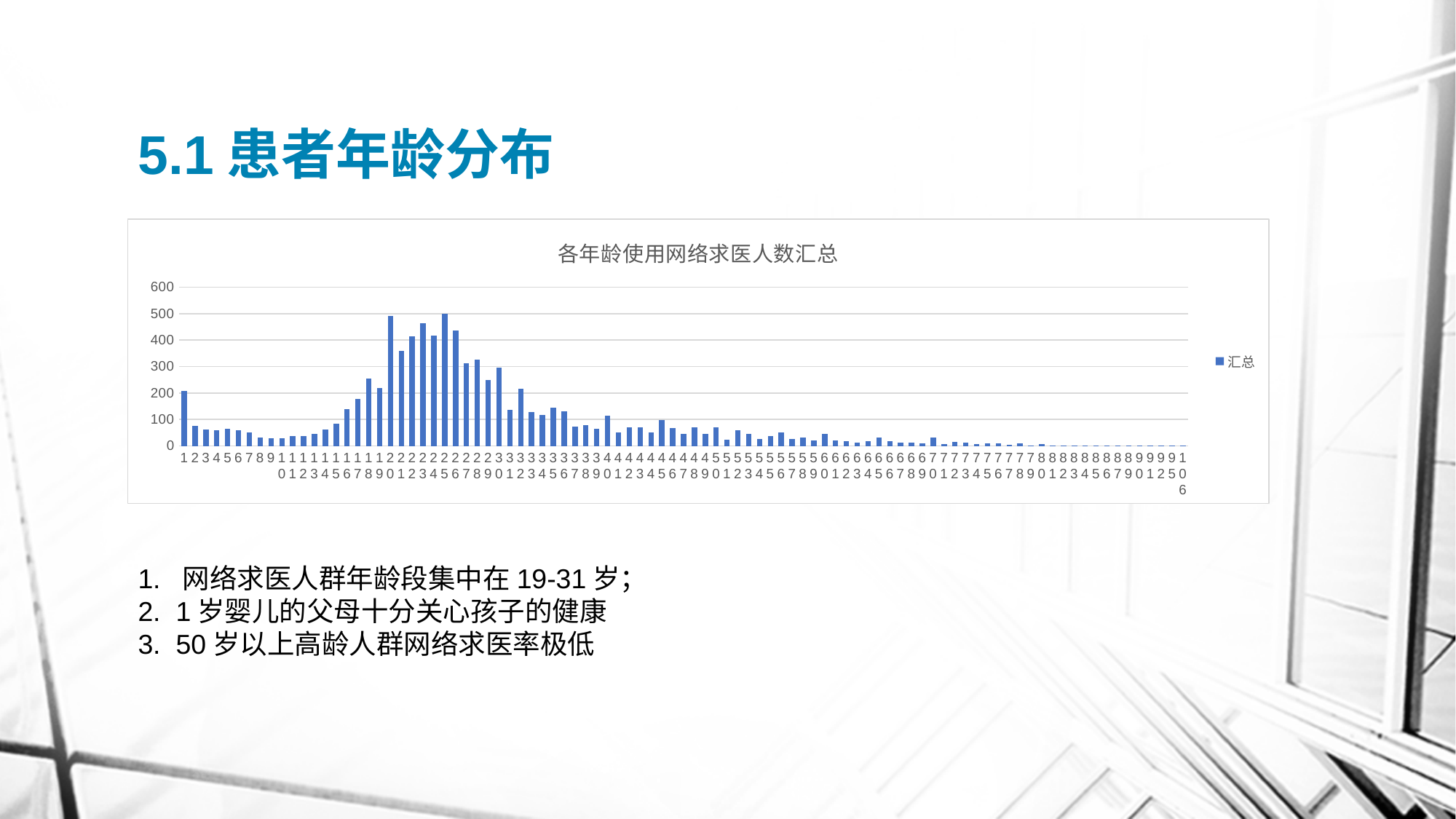

# 5.1患者年龄分布

### Chart: 各年龄使用网络求医人数汇总

| Category | 汇总 |
|---|---|
| 1 | 209.0 |
| 2 | 76.0 |
| 3 | 63.0 |
| 4 | 59.0 |
| 5 | 64.0 |
| 6 | 58.0 |
| 7 | 50.0 |
| 8 | 33.0 |
| 9 | 28.0 |
| 10 | 29.0 |
| 11 | 36.0 |
| 12 | 38.0 |
| 13 | 45.0 |
| 14 | 61.0 |
| 15 | 84.0 |
| 16 | 139.0 |
| 17 | 178.0 |
| 18 | 255.0 |
| 19 | 219.0 |
| 20 | 491.0 |
| 21 | 360.0 |
| 22 | 414.0 |
| 23 | 464.0 |
| 24 | 418.0 |
| 25 | 501.0 |
| 26 | 437.0 |
| 27 | 313.0 |
| 28 | 327.0 |
| 29 | 248.0 |
| 30 | 297.0 |
| 31 | 136.0 |
| 32 | 216.0 |
| 33 | 127.0 |
| 34 | 118.0 |
| 35 | 145.0 |
| 36 | 130.0 |
| 37 | 74.0 |
| 38 | 78.0 |
| 39 | 65.0 |
| 40 | 113.0 |
| 41 | 52.0 |
| 42 | 70.0 |
| 43 | 71.0 |
| 44 | 51.0 |
| 45 | 98.0 |
| 46 | 68.0 |
| 47 | 47.0 |
| 48 | 71.0 |
| 49 | 45.0 |
| 50 | 70.0 |
| 51 | 23.0 |
| 52 | 58.0 |
| 53 | 47.0 |
| 54 | 25.0 |
| 55 | 37.0 |
| 56 | 52.0 |
| 57 | 27.0 |
| 58 | 31.0 |
| 59 | 20.0 |
| 60 | 46.0 |
| 61 | 22.0 |
| 62 | 19.0 |
| 63 | 13.0 |
| 64 | 18.0 |
| 65 | 33.0 |
| 66 | 17.0 |
| 67 | 14.0 |
| 68 | 13.0 |
| 69 | 9.0 |
| 70 | 31.0 |
| 71 | 6.0 |
| 72 | 16.0 |
| 73 | 13.0 |
| 74 | 6.0 |
| 75 | 11.0 |
| 76 | 9.0 |
| 77 | 4.0 |
| 78 | 10.0 |
| 79 | 3.0 |
| 80 | 6.0 |
| 81 | 3.0 |
| 82 | 2.0 |
| 83 | 2.0 |
| 84 | 3.0 |
| 85 | 3.0 |
| 86 | 1.0 |
| 87 | 1.0 |
| 89 | 1.0 |
| 90 | 2.0 |
| 91 | 2.0 |
| 92 | 1.0 |
| 95 | 1.0 |
| 106 | 1.0 |
1.  网络求医人群年龄段集中在19-31岁；
2.  1岁婴儿的父母十分关心孩子的健康
3.  50岁以上高龄人群网络求医率极低